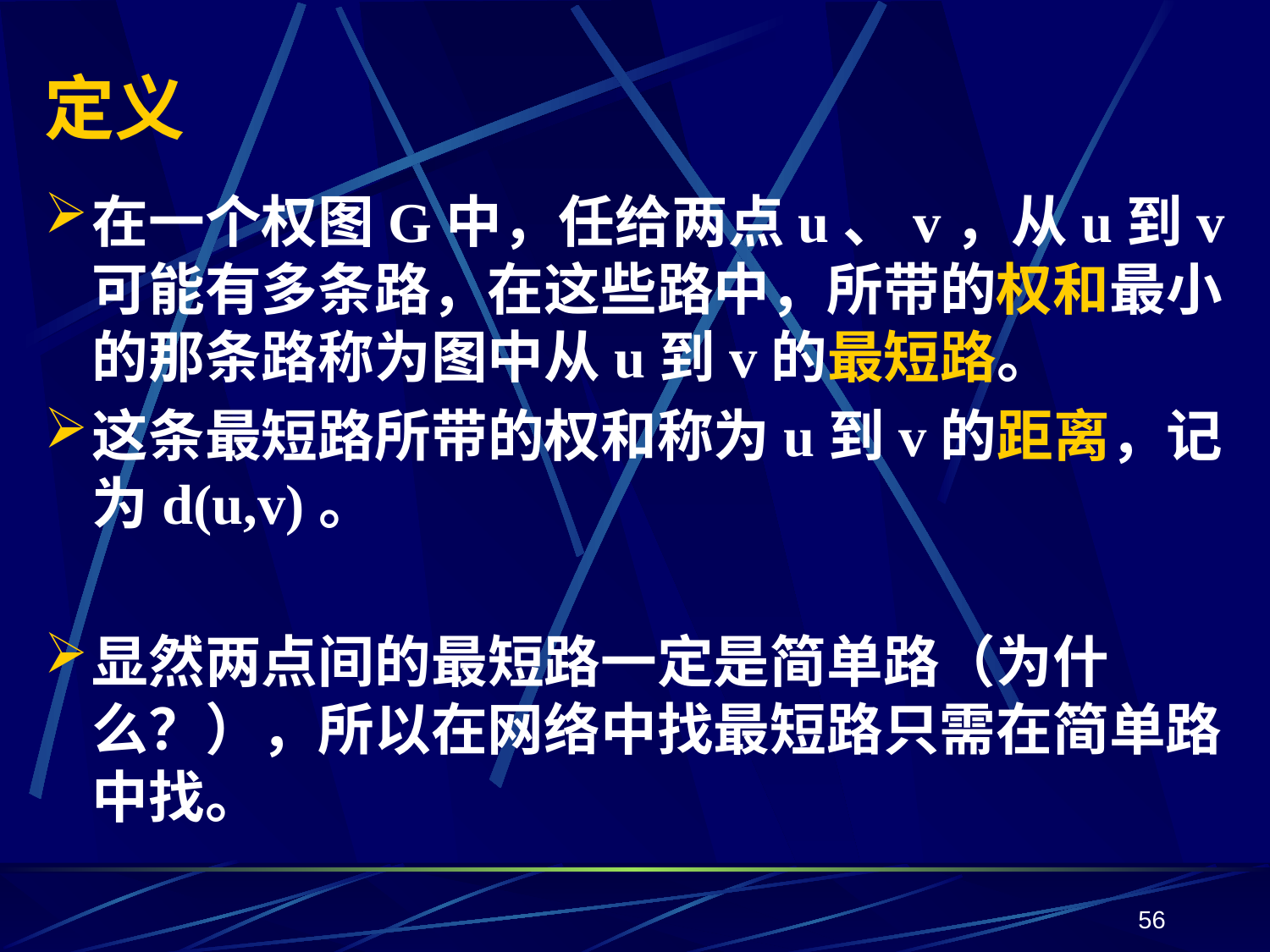

# 定义
在一个权图G中，任给两点u、v，从u到v可能有多条路，在这些路中，所带的权和最小的那条路称为图中从u到v的最短路。
这条最短路所带的权和称为u到v的距离，记为d(u,v)。

显然两点间的最短路一定是简单路（为什么？），所以在网络中找最短路只需在简单路中找。
56